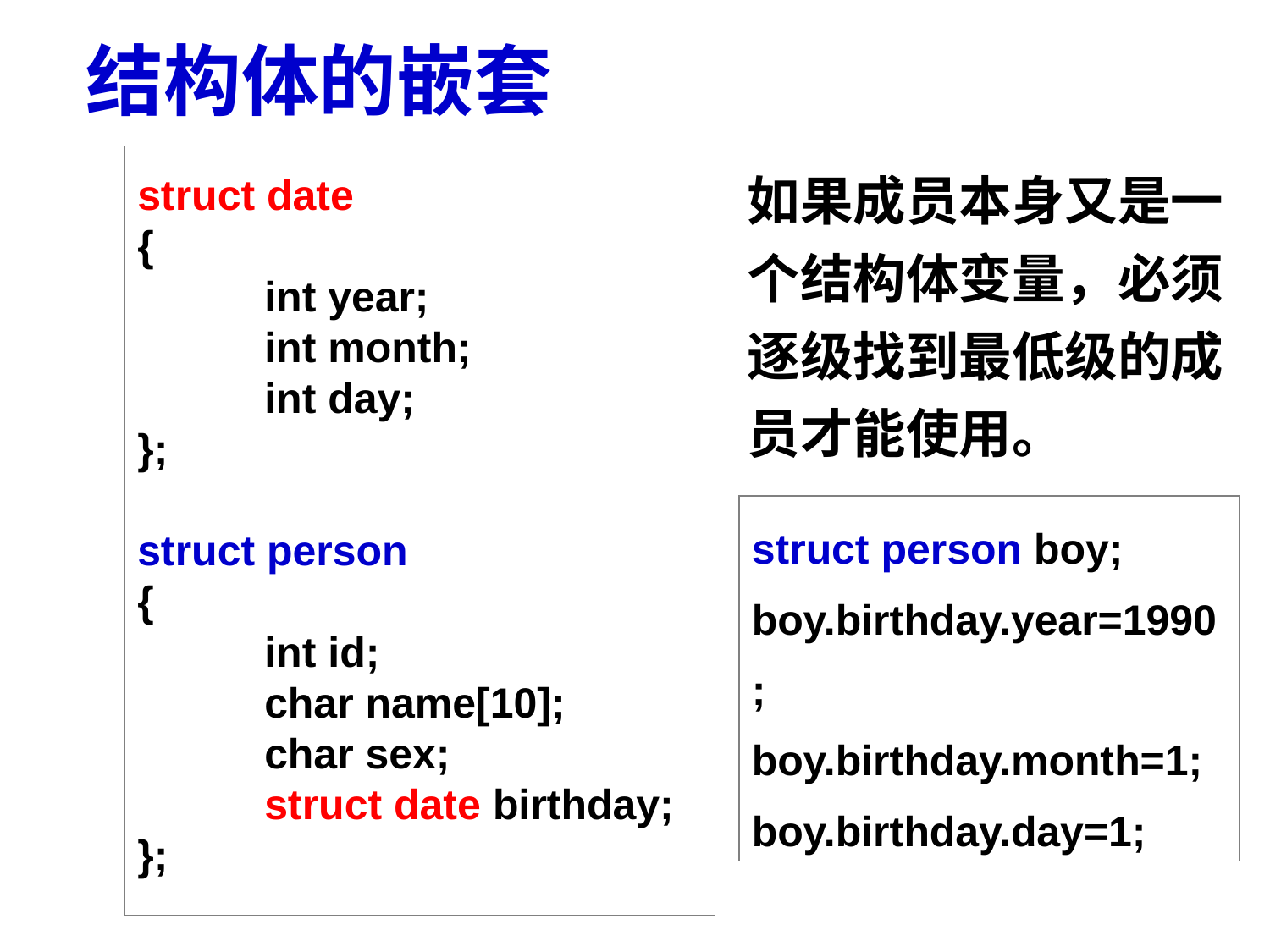

结构体的嵌套
struct date
{
	int year;
	int month;
	int day;
};

struct person
{
	int id;
	char name[10];
	char sex;
	struct date birthday;
};
如果成员本身又是一个结构体变量，必须逐级找到最低级的成员才能使用。
struct person boy;
boy.birthday.year=1990;
boy.birthday.month=1;
boy.birthday.day=1;